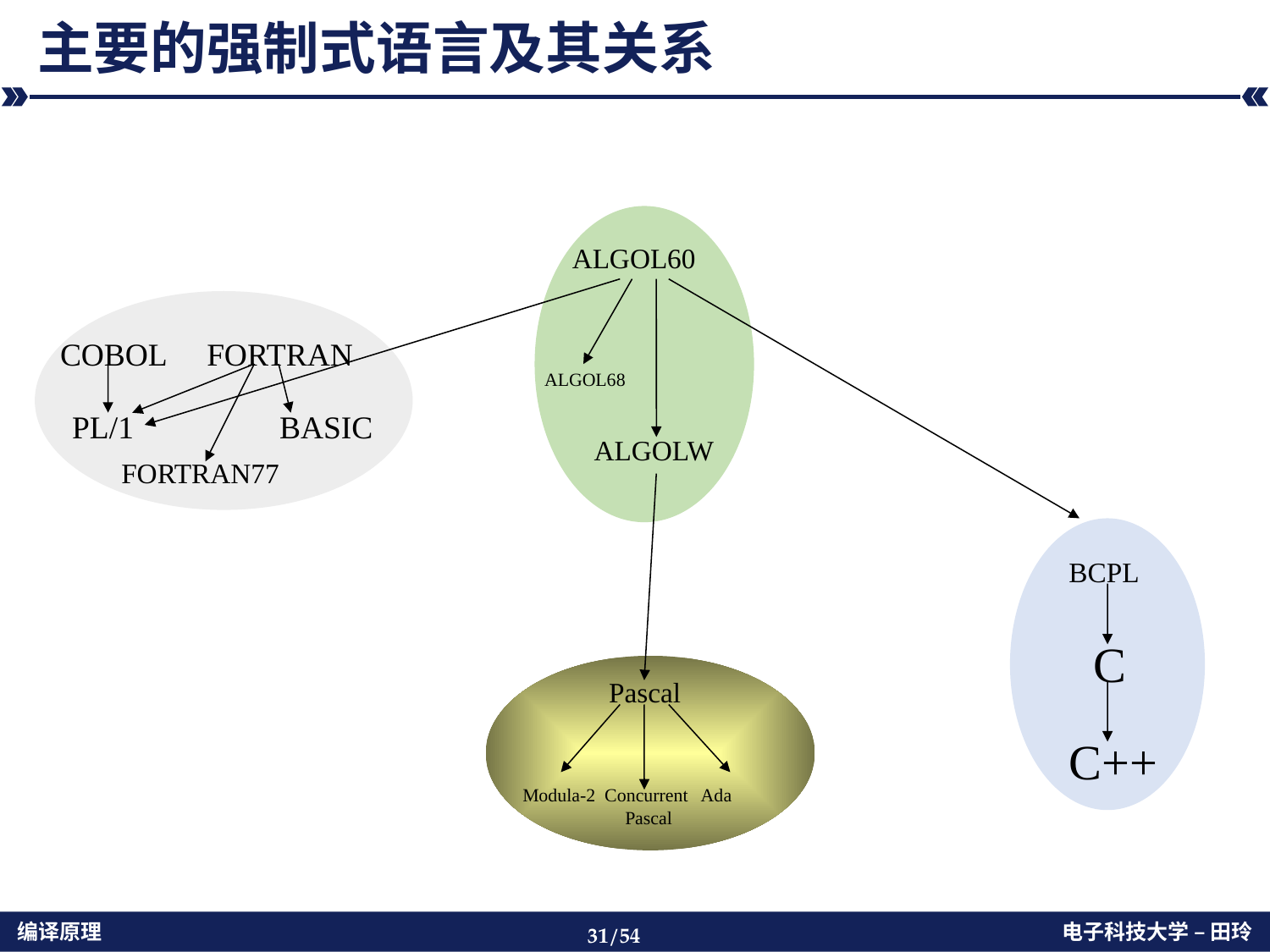

# 主要的强制式语言及其关系

ALGOL60

COBOL
FORTRAN
ALGOL68

PL/1
BASIC
ALGOLW
FORTRAN77

BCPL

C

Pascal

C++
Modula-2  Concurrent   Ada
                      Pascal